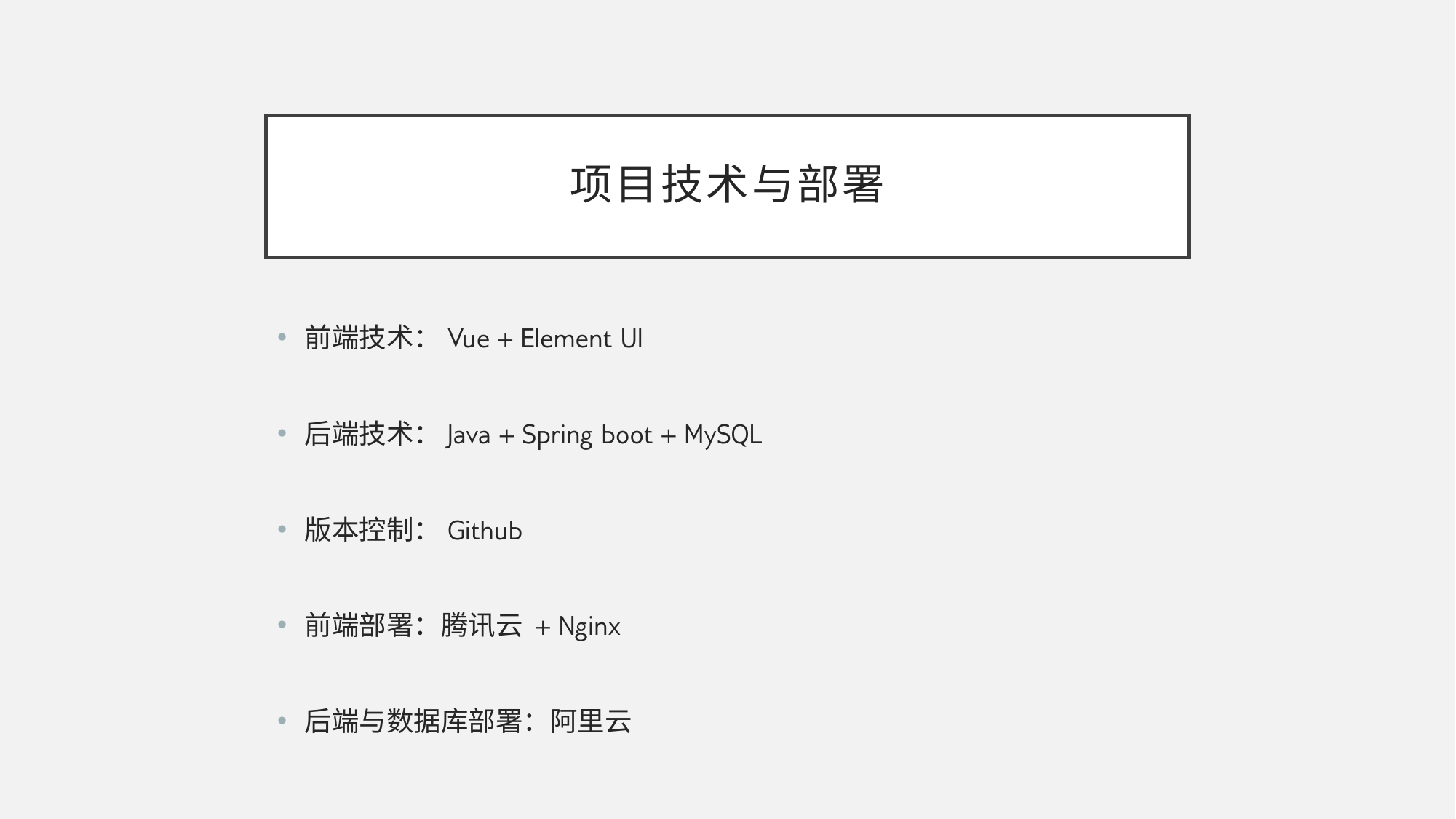

# 项目技术与部署
前端技术：Vue + Element UI

后端技术：Java + Spring boot + MySQL

版本控制：Github

前端部署：腾讯云 + Nginx

后端与数据库部署：阿里云